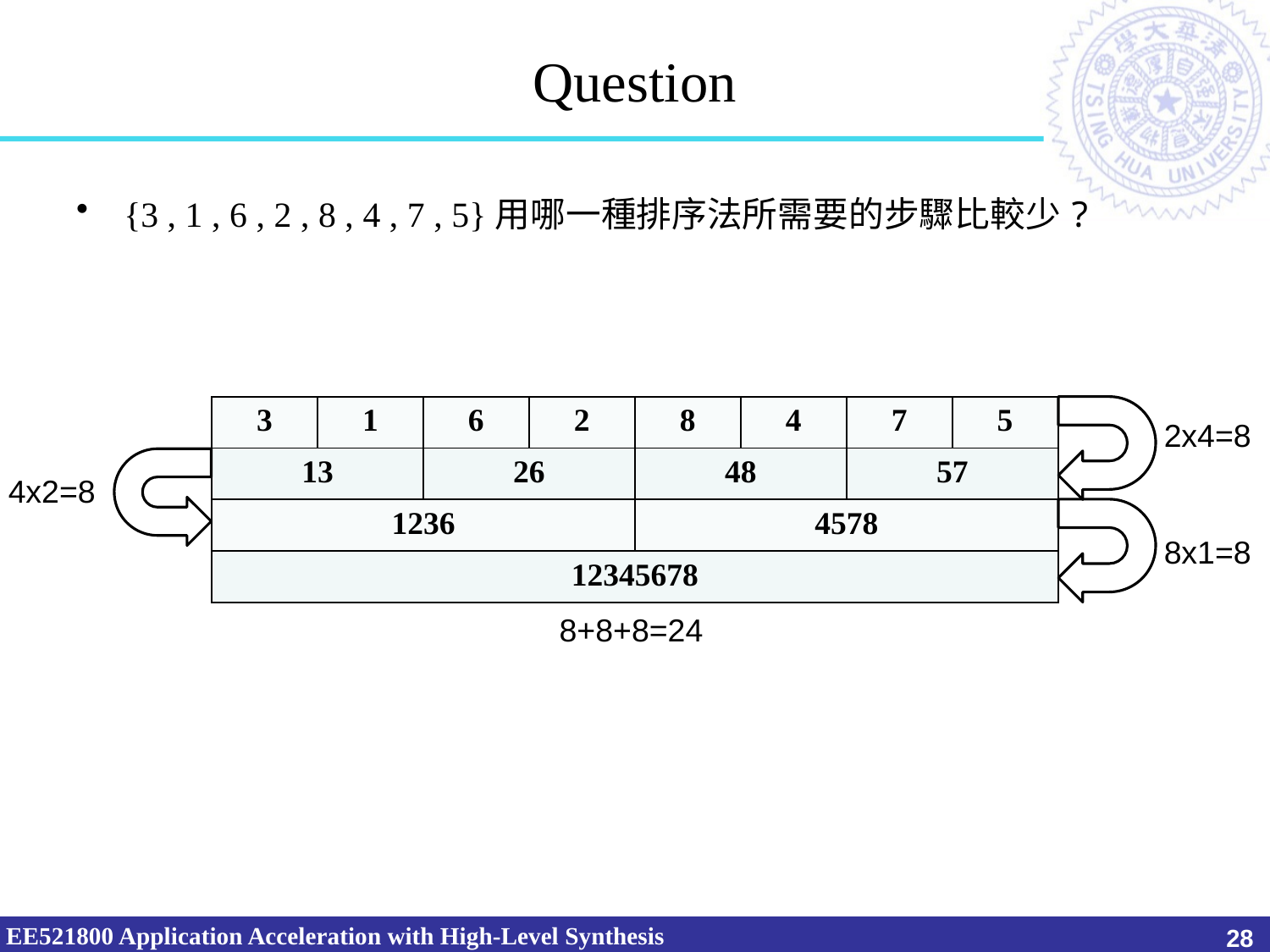

# Question
{3 , 1 , 6 , 2 , 8 , 4 , 7 , 5}用哪一種排序法所需要的步驟比較少?

2x4=8

4x2=8

8x1=8
8+8+8=24
| 3 | 1 | 6 | 2 | 8 | 4 | 7 | 5 |
| --- | --- | --- | --- | --- | --- | --- | --- |
| 13 |  | 26 |  | 48 |  | 57 |  |
| 1236 |  |  |  | 4578 |  |  |  |
| 12345678 |  |  |  |  |  |  |  |
28